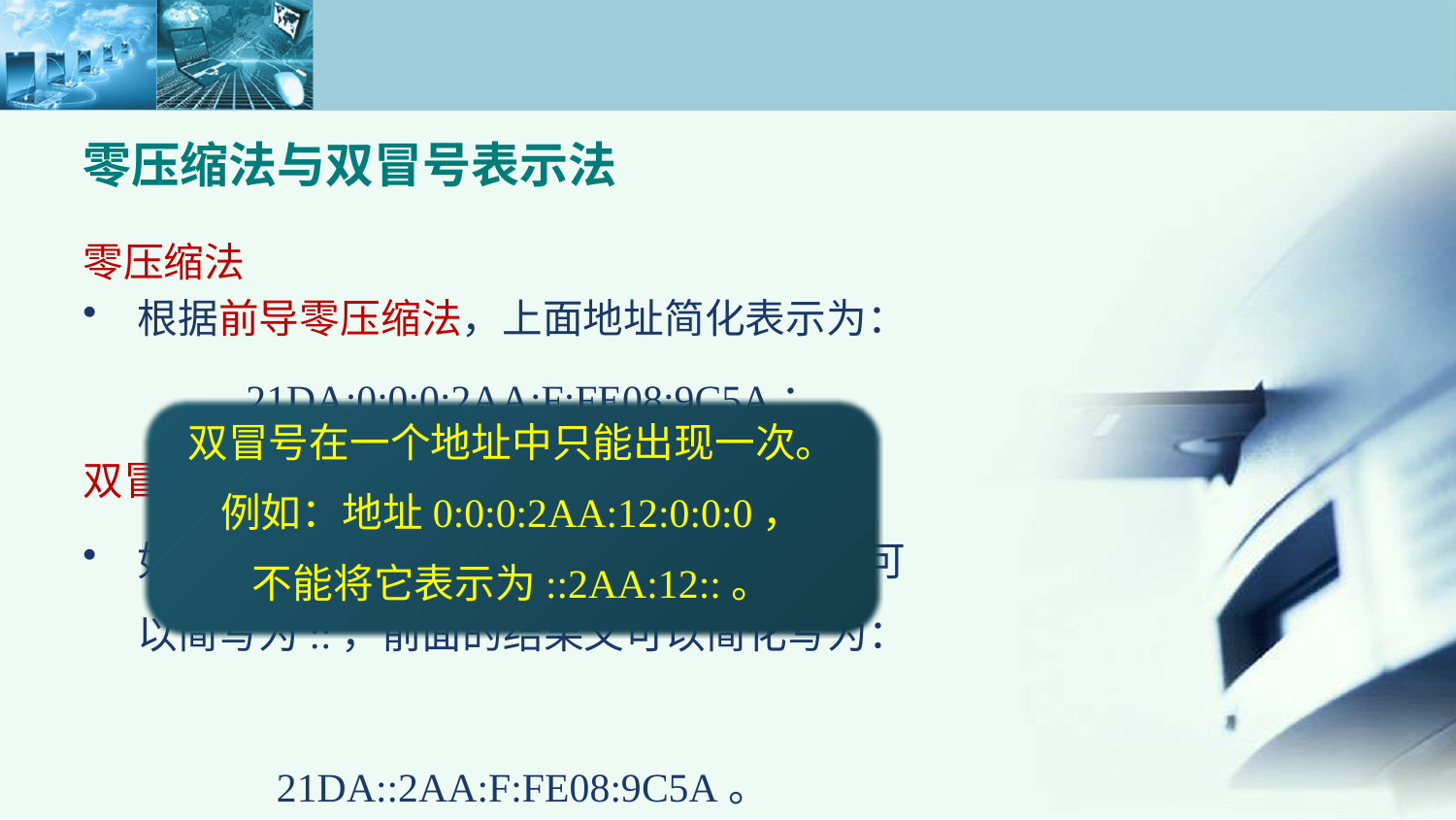

# 零压缩法与双冒号表示法
零压缩法
根据前导零压缩法，上面地址简化表示为：
                21DA:0:0:0:2AA:F:FE08:9C5A；
双冒号表示法
如果几个连续位段的值都为0，则这些0可以简写为::，前面的结果又可以简化写为：
                   21DA::2AA:F:FE08:9C5A。

双冒号在一个地址中只能出现一次。
例如：地址0:0:0:2AA:12:0:0:0，
不能将它表示为::2AA:12::。